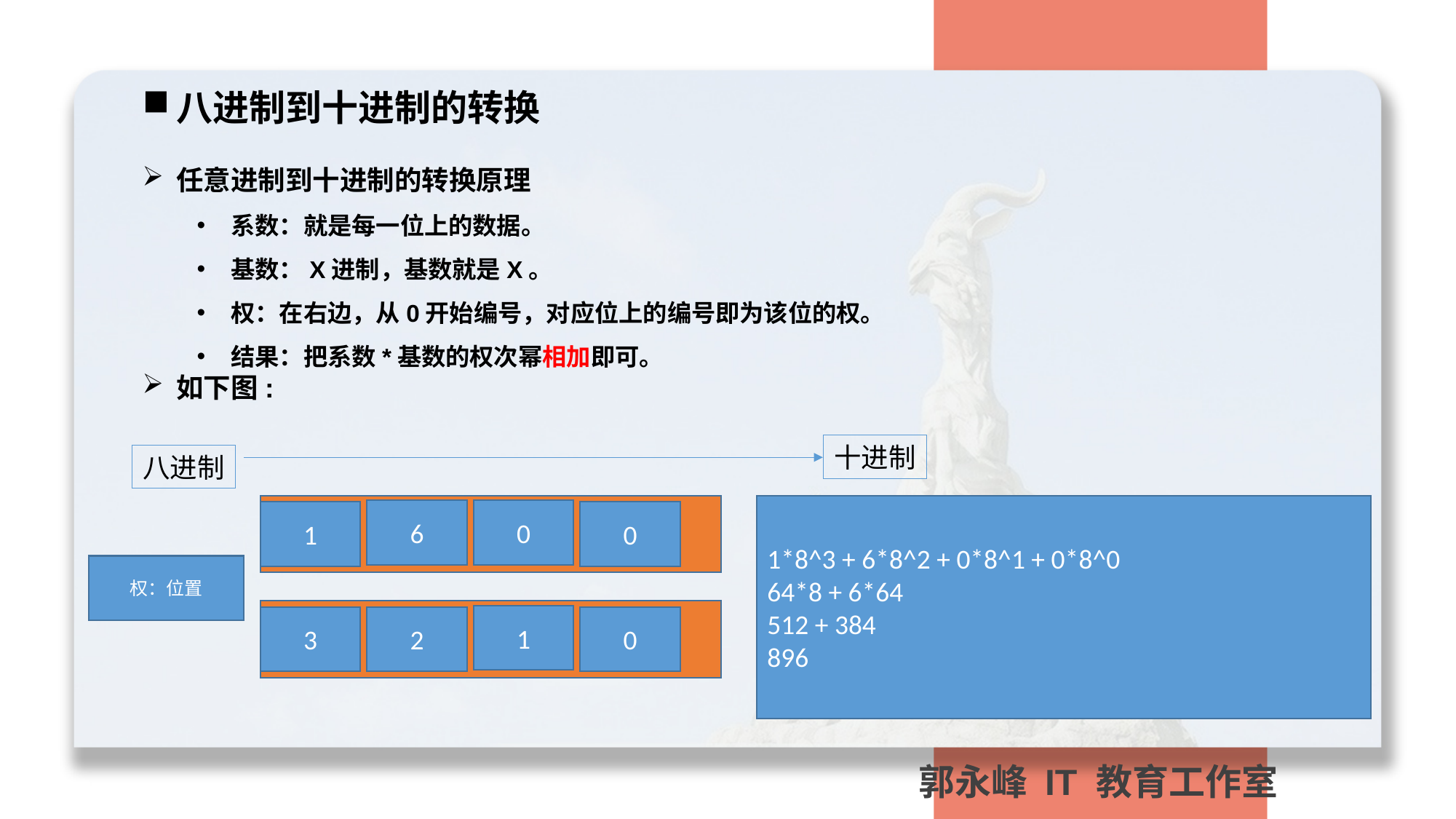

八进制到十进制的转换
任意进制到十进制的转换原理
系数：就是每一位上的数据。
基数：X进制，基数就是X。
权：在右边，从0开始编号，对应位上的编号即为该位的权。
结果：把系数*基数的权次幂相加即可。
如下图:
十进制
八进制
1*8^3 + 6*8^2 + 0*8^1 + 0*8^0
64*8 + 6*64
512 + 384
896

6
0
1
0
权：位置

1
3
2
0